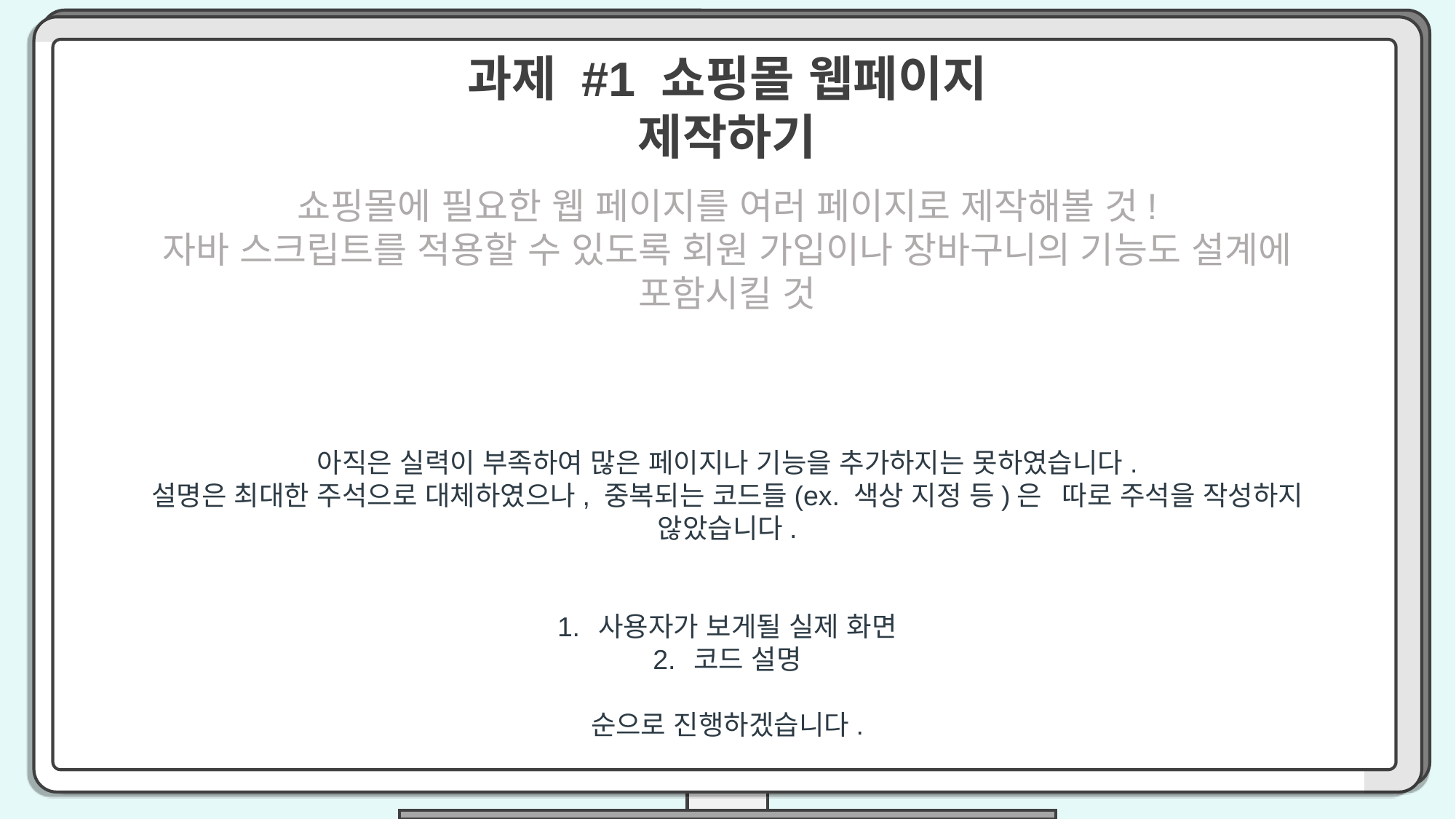

과제 #1 쇼핑몰 웹페이지 제작하기
쇼핑몰에 필요한 웹 페이지를 여러 페이지로 제작해볼 것!
자바 스크립트를 적용할 수 있도록 회원 가입이나 장바구니의 기능도 설계에 포함시킬 것

아직은 실력이 부족하여 많은 페이지나 기능을 추가하지는 못하였습니다.
설명은 최대한 주석으로 대체하였으나, 중복되는 코드들(ex. 색상 지정 등)은﻿ 따로 주석을 작성하지 않았습니다.

사용자가 보게될 실제 화면
코드 설명

순으로 진행하겠습니다.